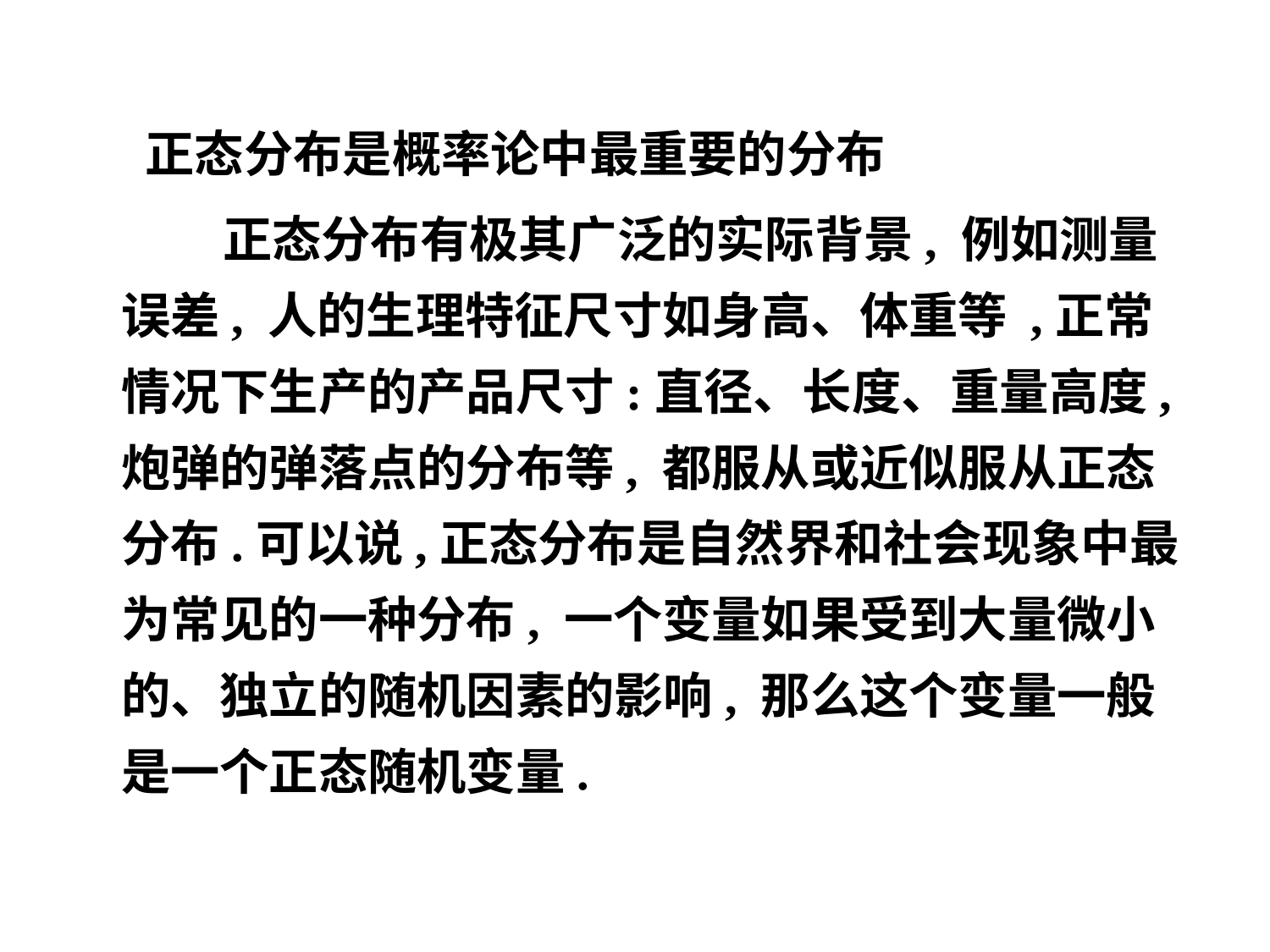

正态分布是概率论中最重要的分布
        正态分布有极其广泛的实际背景, 例如测量
误差, 人的生理特征尺寸如身高、体重等 ,正常
情况下生产的产品尺寸:直径、长度、重量高度,
炮弹的弹落点的分布等, 都服从或近似服从正态
分布.可以说,正态分布是自然界和社会现象中最
为常见的一种分布, 一个变量如果受到大量微小
的、独立的随机因素的影响, 那么这个变量一般
是一个正态随机变量.